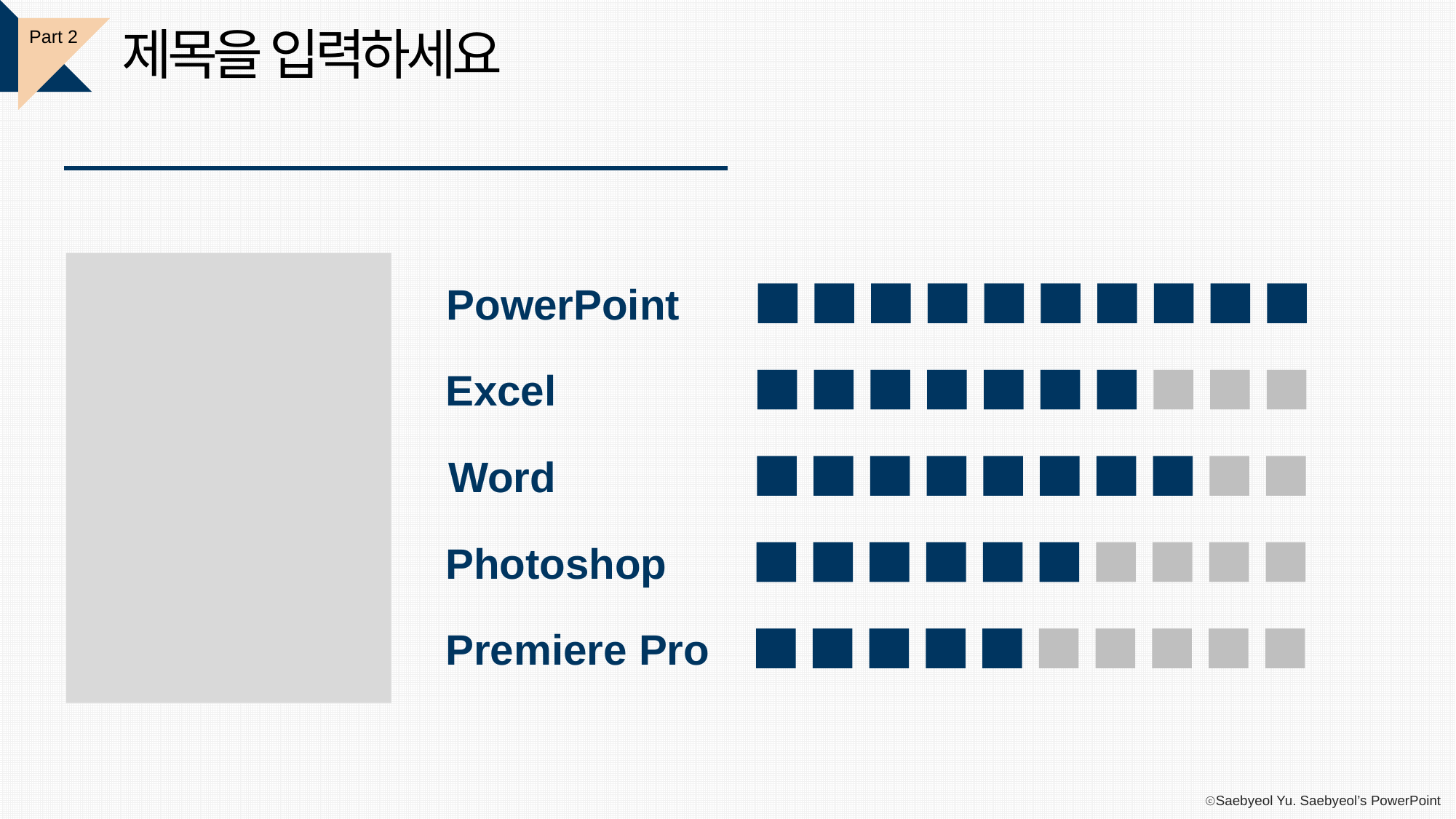

제목을 입력하세요

Part 2

PowerPoint

Excel

Word

Photoshop

Premiere Pro